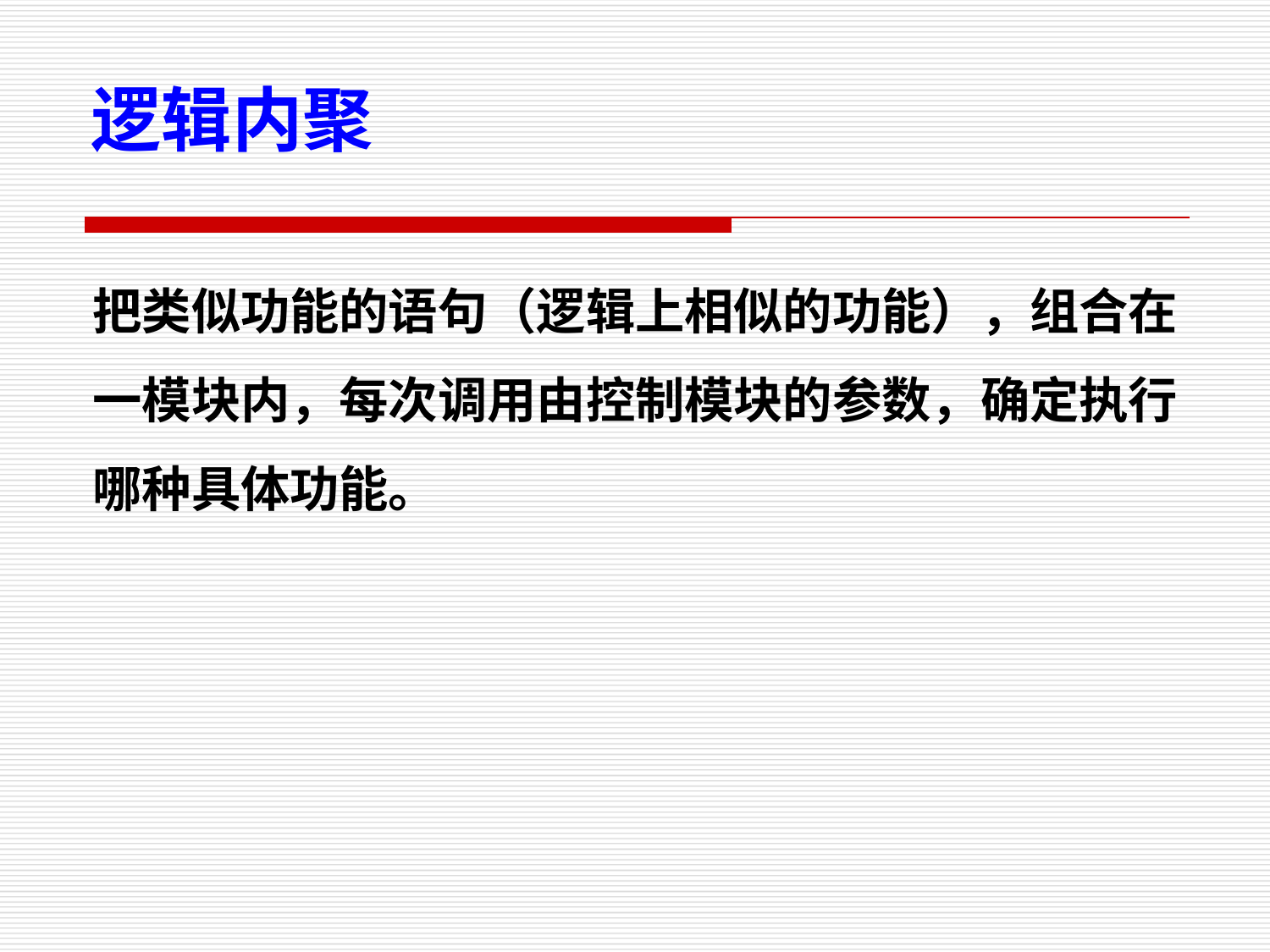

逻辑内聚
把类似功能的语句（逻辑上相似的功能），组合在一模块内，每次调用由控制模块的参数，确定执行哪种具体功能。